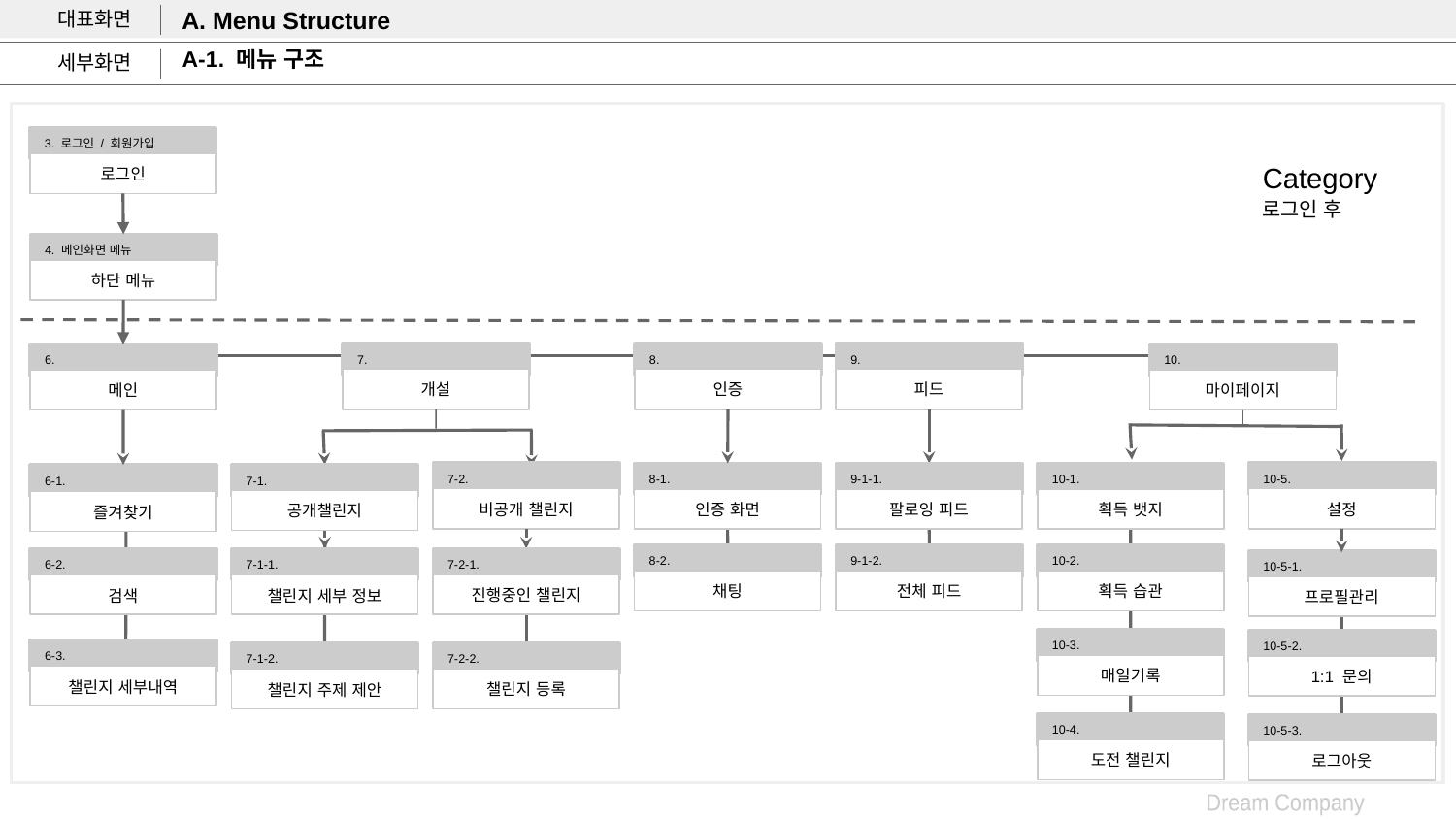

# A. Menu Structure
A-1. 메뉴 구조
3. 로그인 / 회원가입
로그인
Category
로그인 후

4. 메인화면 메뉴
하단 메뉴
7.
개설
8.
인증
9.
피드
6.
메인
10.
마이페이지
7-2.
비공개 챌린지
10-5.
설정
8-1.
인증 화면
9-1-1.
팔로잉 피드
10-1.
획득 뱃지
7-1.
공개챌린지
6-1.
즐겨찾기
8-2.
채팅
9-1-2.
전체 피드
10-2.
획득 습관
7-2-1.
진행중인 챌린지
6-2.
검색
7-1-1.
챌린지 세부 정보
10-5-1.
프로필관리
10-3.
매일기록
10-5-2.
1:1 문의
6-3.
챌린지 세부내역
7-1-2.
챌린지 주제 제안
7-2-2.
챌린지 등록
10-4.
도전 챌린지
10-5-3.
로그아웃